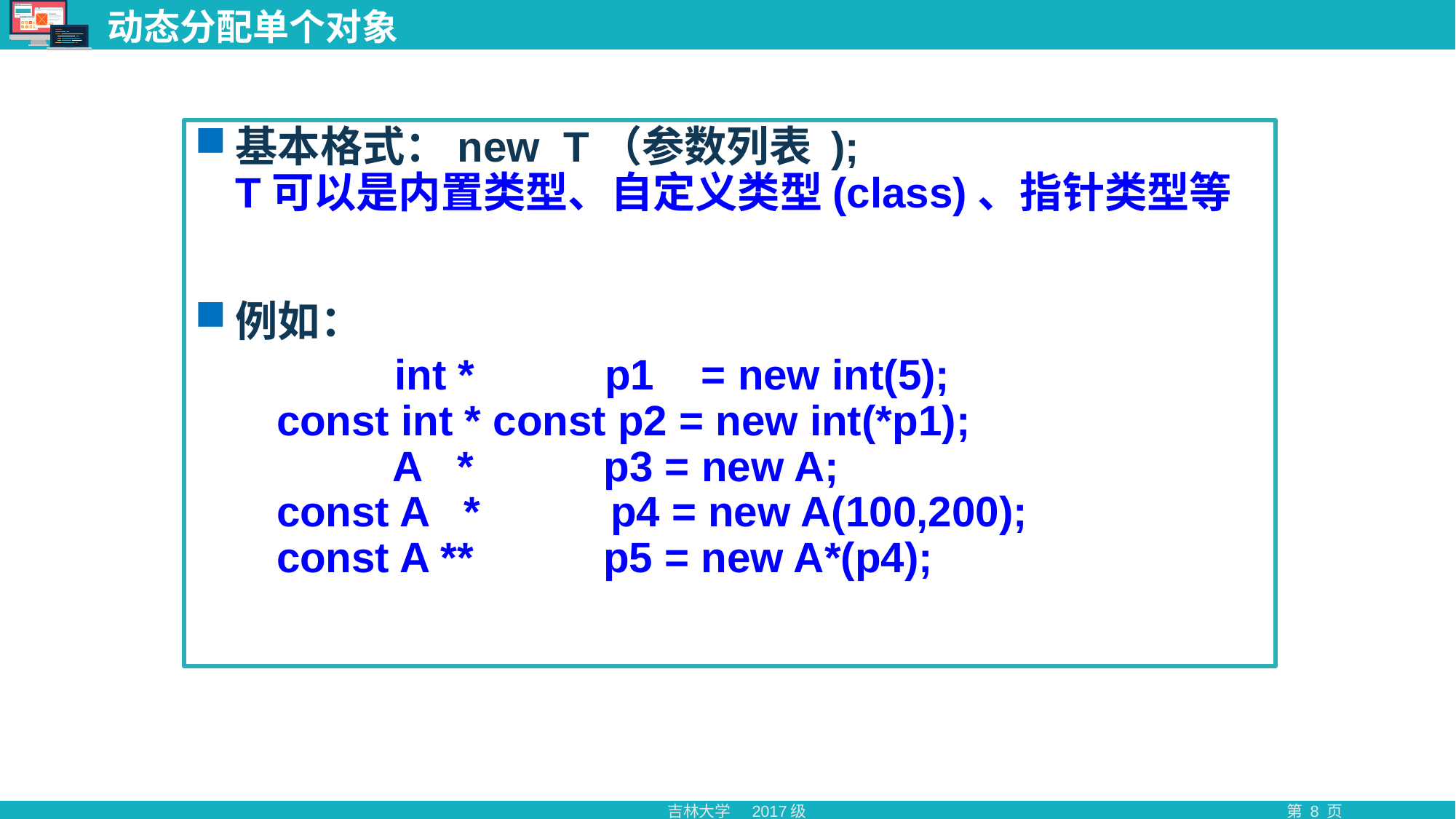

# 动态分配单个对象
基本格式：new  T（参数列表 );
T可以是内置类型、自定义类型(class)、指针类型等

例如：
          int *           p1    = new int(5);
const int * const p2 = new int(*p1);
          A   *           p3 = new A;
const A   *           p4 = new A(100,200);
const A **           p5 = new A*(p4);